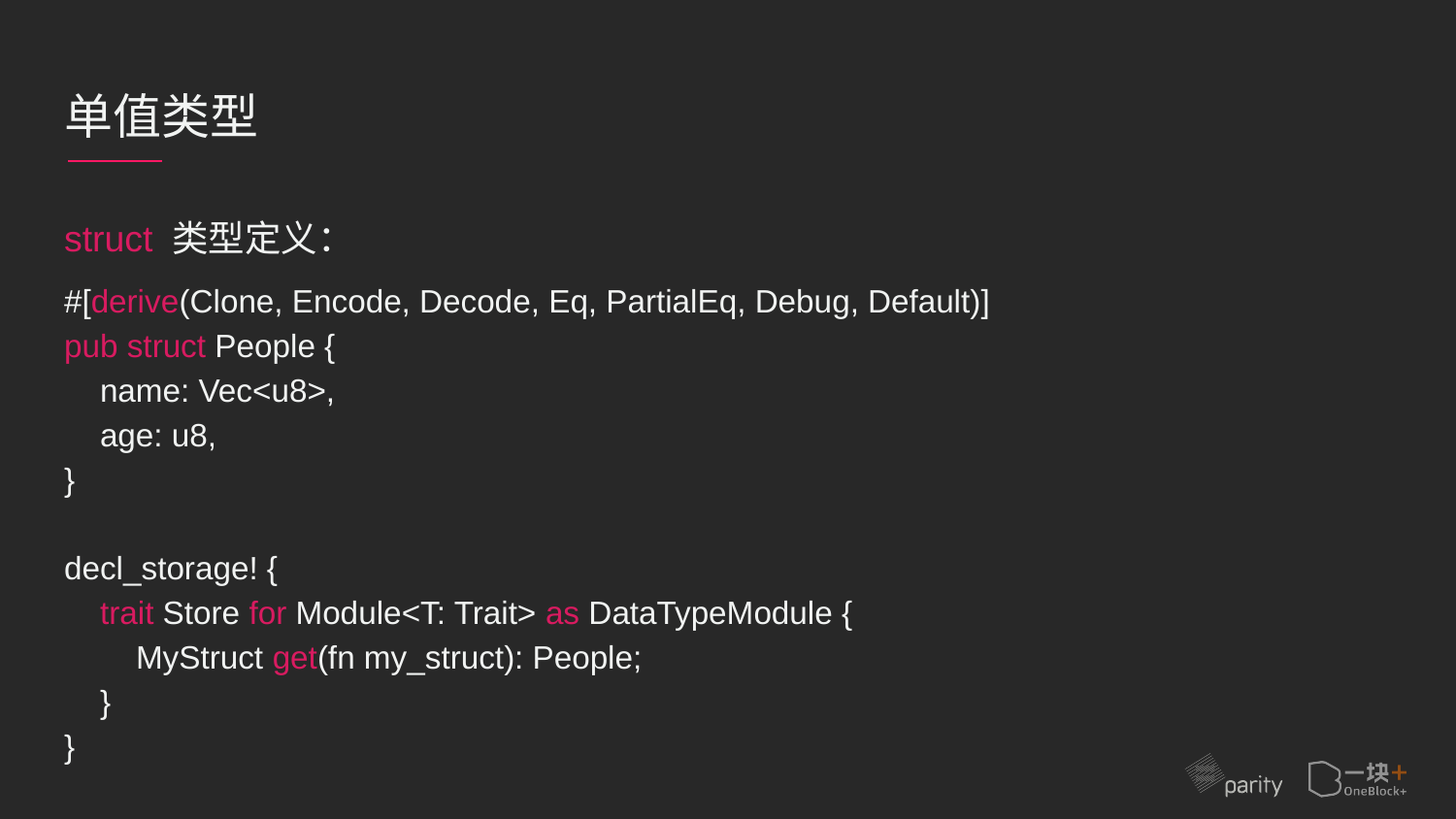

# 单值类型
struct 类型定义：

#[derive(Clone, Encode, Decode, Eq, PartialEq, Debug, Default)]
pub struct People {
    name: Vec<u8>,
    age: u8,
}

decl_storage! {
    trait Store for Module<T: Trait> as DataTypeModule {
        MyStruct get(fn my_struct): People;
    }
}